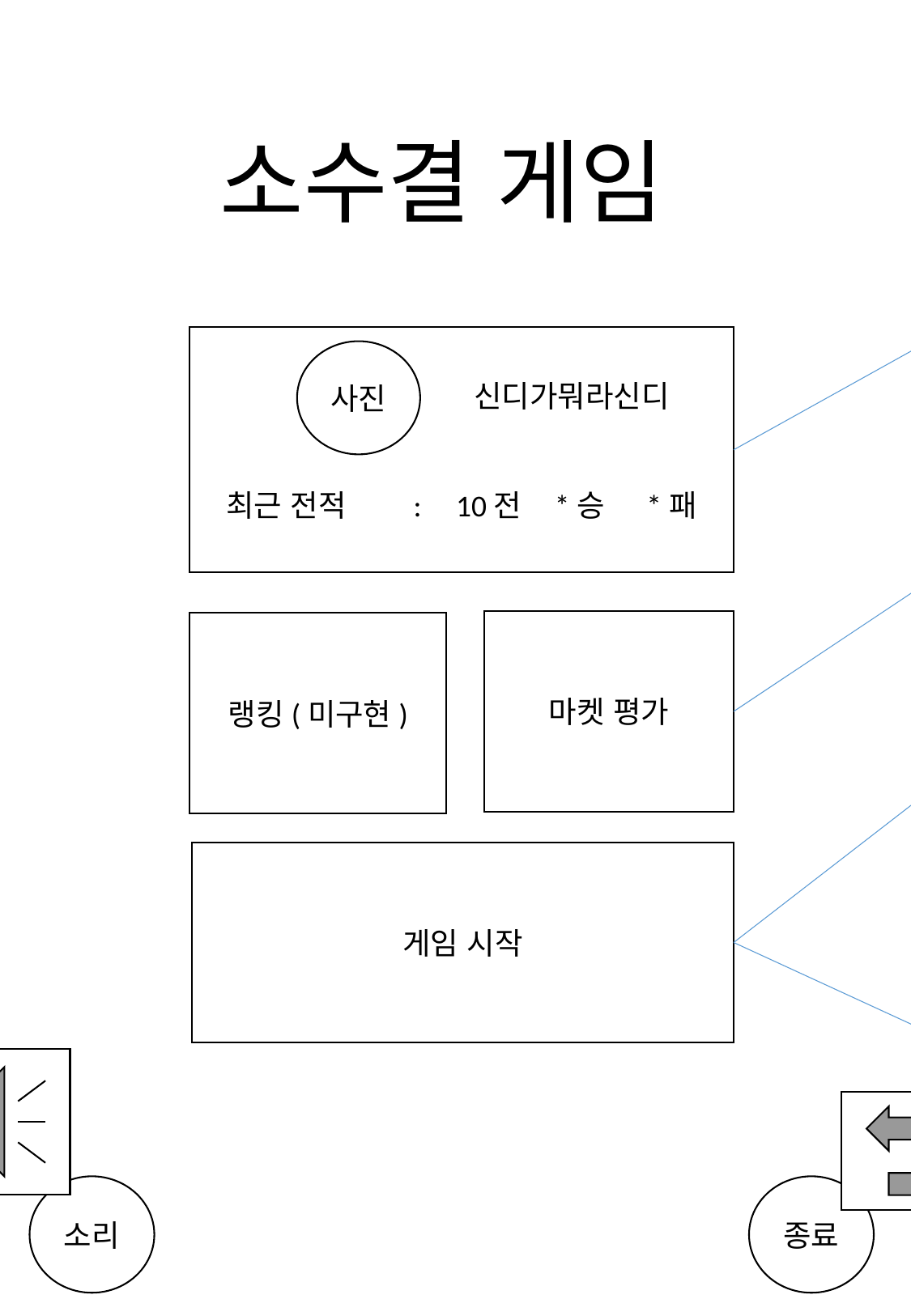

로그인 후 메인
소수결 게임
마이 페이지 : 8
                         신디가뭐라신디

최근 전적       :     10전   *승    *패
사진
예시
마켓 페이지링크
아이콘 사용
참고로 *이나 #으로 표시한 것은 Random 숫자라는 의미.
마켓 평가
랭킹(미구현)
첫 게임이면 : 11
메인메뉴 배치를
디자이너가 선택 해줘.
게임 시작
기존 유저면 : 12

랜덤으로 방 배치

방에 들어가있는 화면 출력

소리
종료